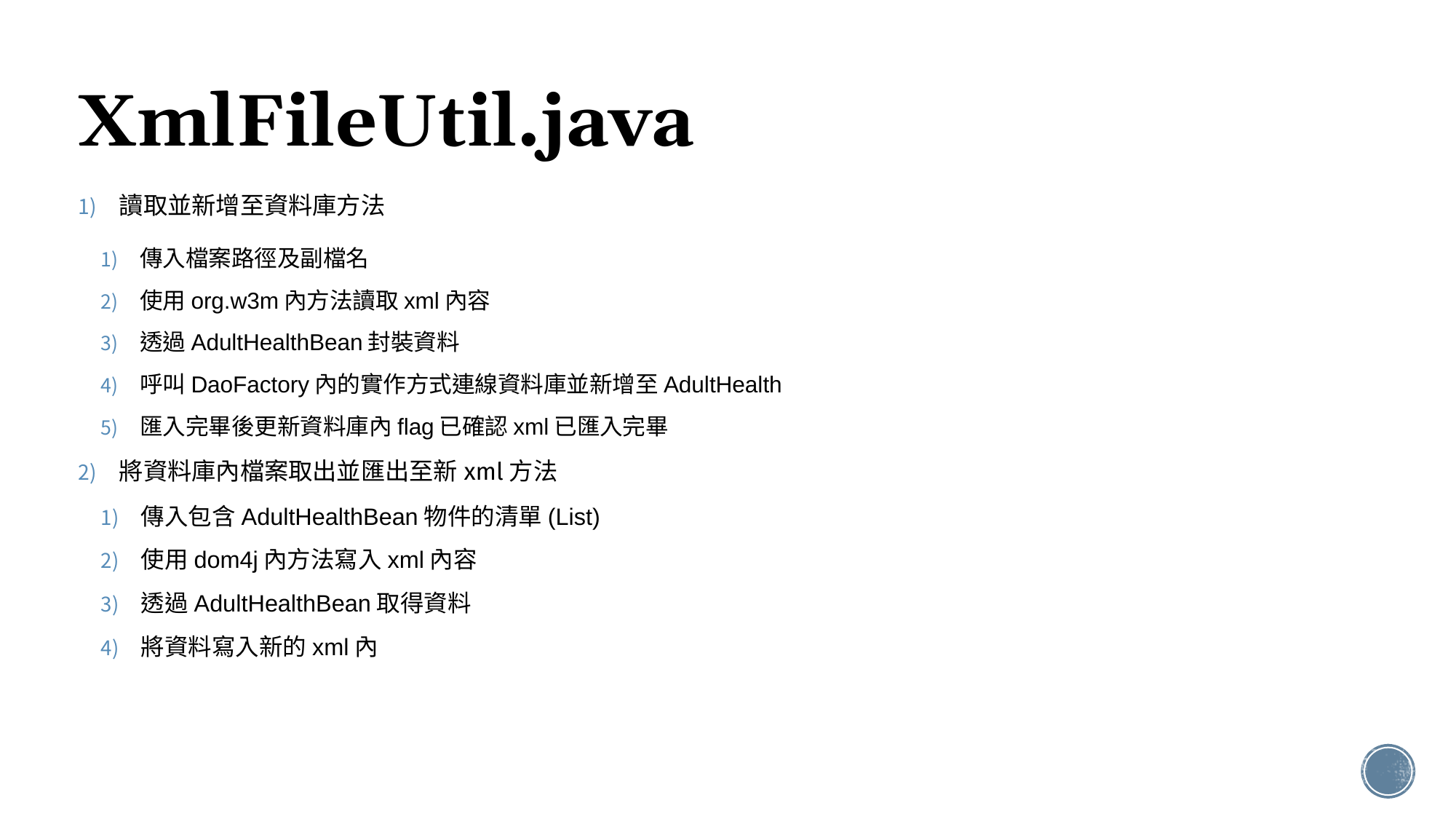

XmlFileUtil.java
讀取並新增至資料庫方法

將資料庫內檔案取出並匯出至新xml方法

傳入檔案路徑及副檔名
使用org.w3m內方法讀取xml內容
透過AdultHealthBean封裝資料
呼叫DaoFactory內的實作方式連線資料庫並新增至AdultHealth
匯入完畢後更新資料庫內flag已確認xml已匯入完畢

傳入包含AdultHealthBean物件的清單(List)
使用dom4j內方法寫入xml內容
透過AdultHealthBean取得資料
將資料寫入新的xml內